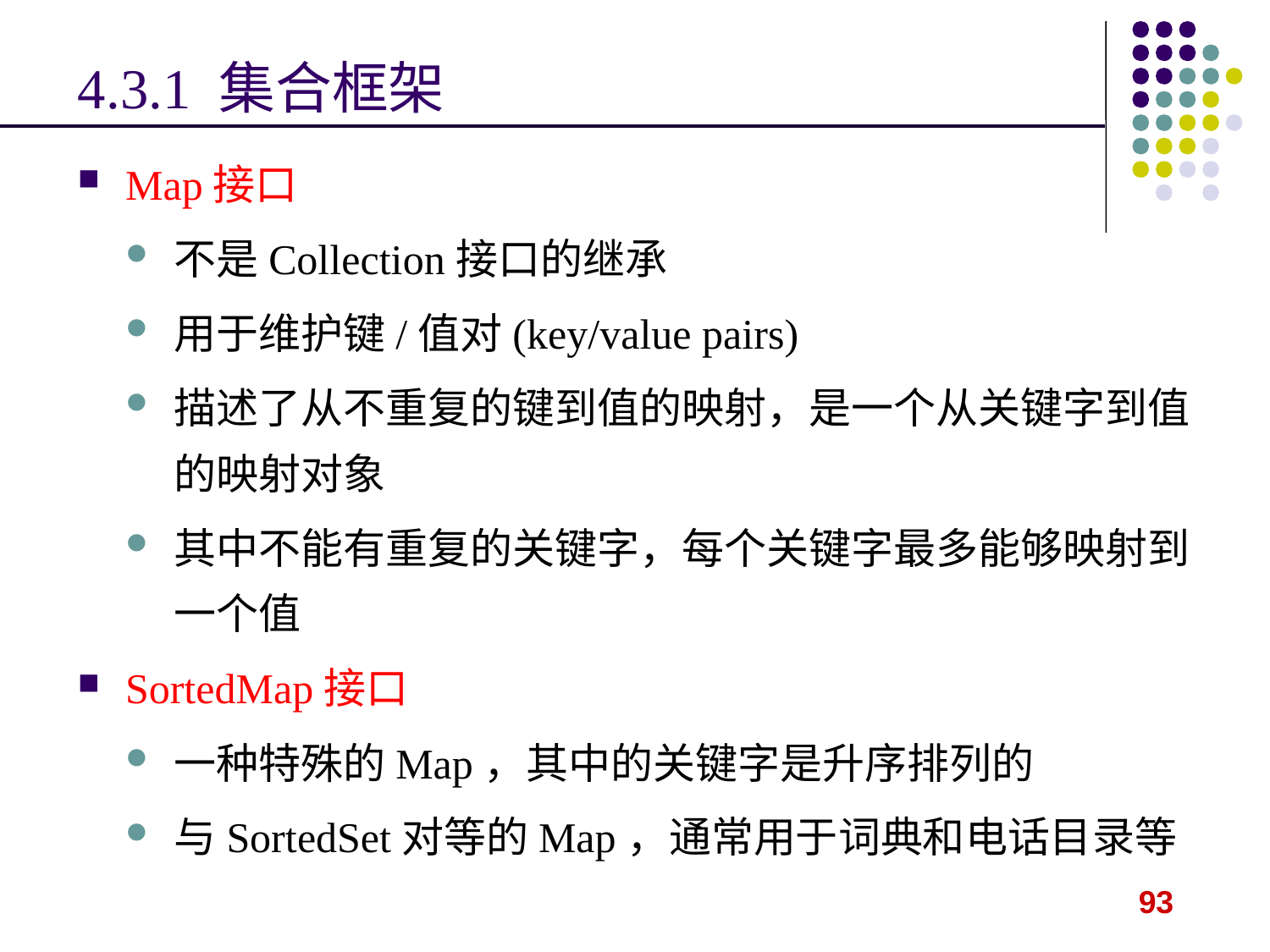

# 4.3.1 集合框架
Map接口
不是Collection接口的继承
用于维护键/值对(key/value pairs)
描述了从不重复的键到值的映射，是一个从关键字到值的映射对象
其中不能有重复的关键字，每个关键字最多能够映射到一个值
SortedMap接口
一种特殊的Map，其中的关键字是升序排列的
与SortedSet对等的Map，通常用于词典和电话目录等